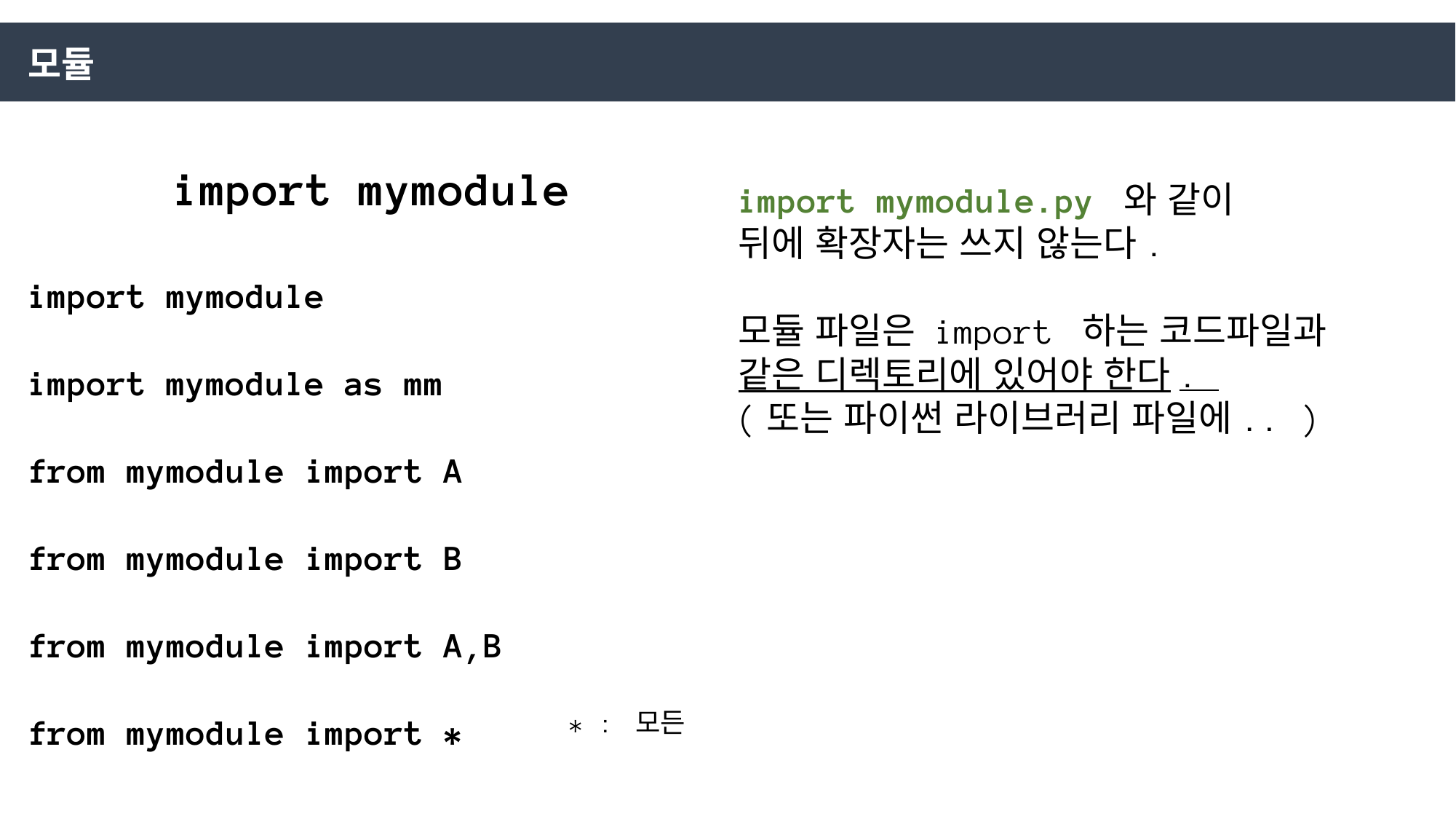

모듈
import mymodule
import mymodule.py 와 같이
뒤에 확장자는 쓰지 않는다.

모듈 파일은 import 하는 코드파일과 같은 디렉토리에 있어야 한다.
(또는 파이썬 라이브러리 파일에.. )

import mymodule

import mymodule as mm

from mymodule import A

from mymodule import B

from mymodule import A,B

from mymodule import *

* : 모든